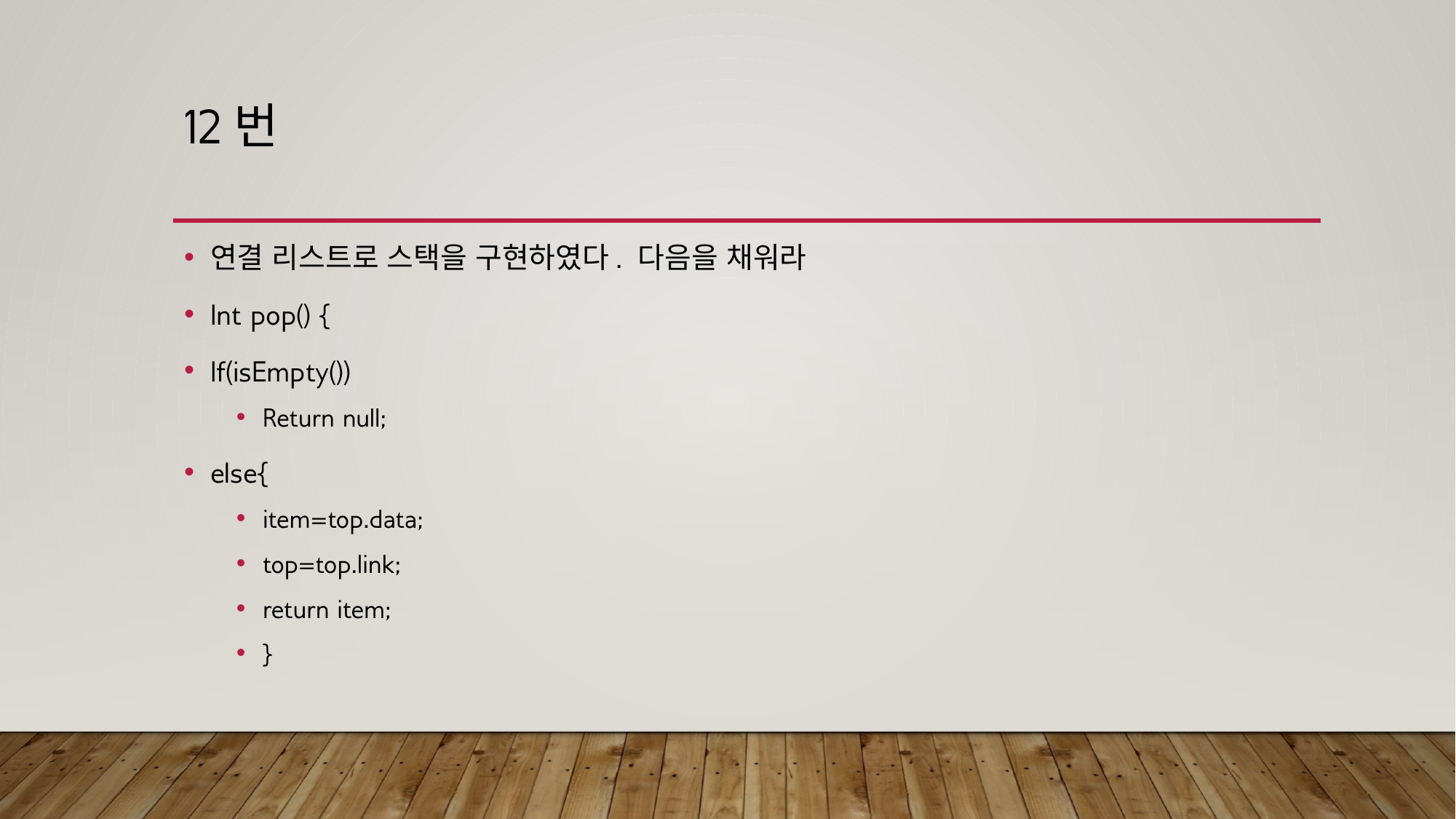

# 12번
연결 리스트로 스택을 구현하였다. 다음을 채워라
Int pop() {
If(isEmpty())
Return null;
else{
item=top.data;
top=top.link;
return item;
}